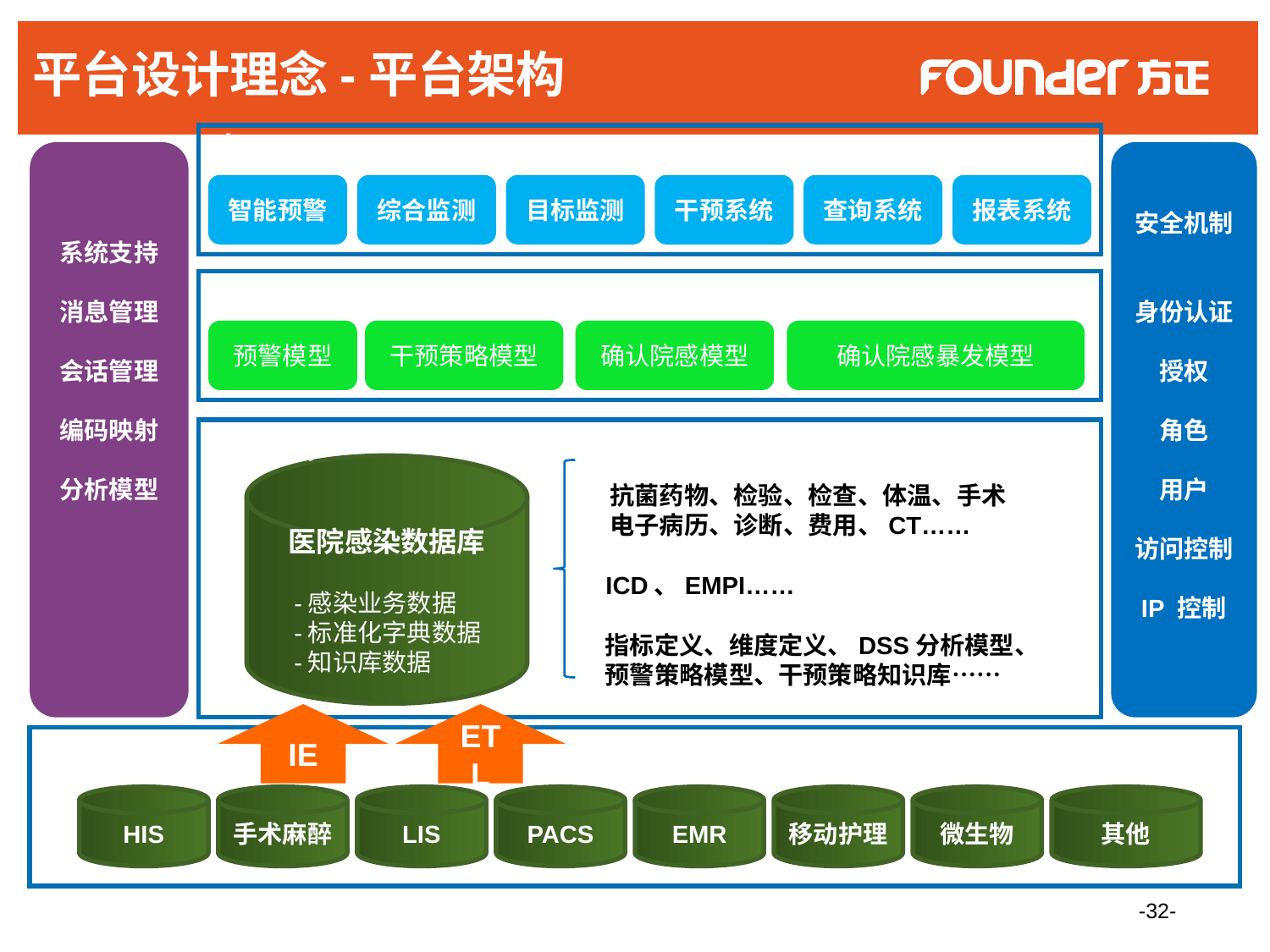

# 平台设计理念-平台架构
表现层

系统支持

消息管理

会话管理

编码映射

分析模型

安全机制

身份认证

授权

角色

用户

访问控制

IP 控制

智能预警
综合监测
目标监测
干预系统
查询系统
报表系统
逻辑层

预警模型
干预策略模型
确认院感模型
确认院感暴发模型
聚合层

医院感染数据库

     -感染业务数据
     -标准化字典数据
     -知识库数据

抗菌药物、检验、检查、体温、手术
电子病历、诊断、费用、CT……
ICD、EMPI……
指标定义、维度定义、DSS分析模型、
预警策略模型、干预策略知识库……
IE
ETL

基础数据层
HIS
手术麻醉
LIS
PACS
EMR
移动护理
微生物
其他
www.PKU-HIT.com

32